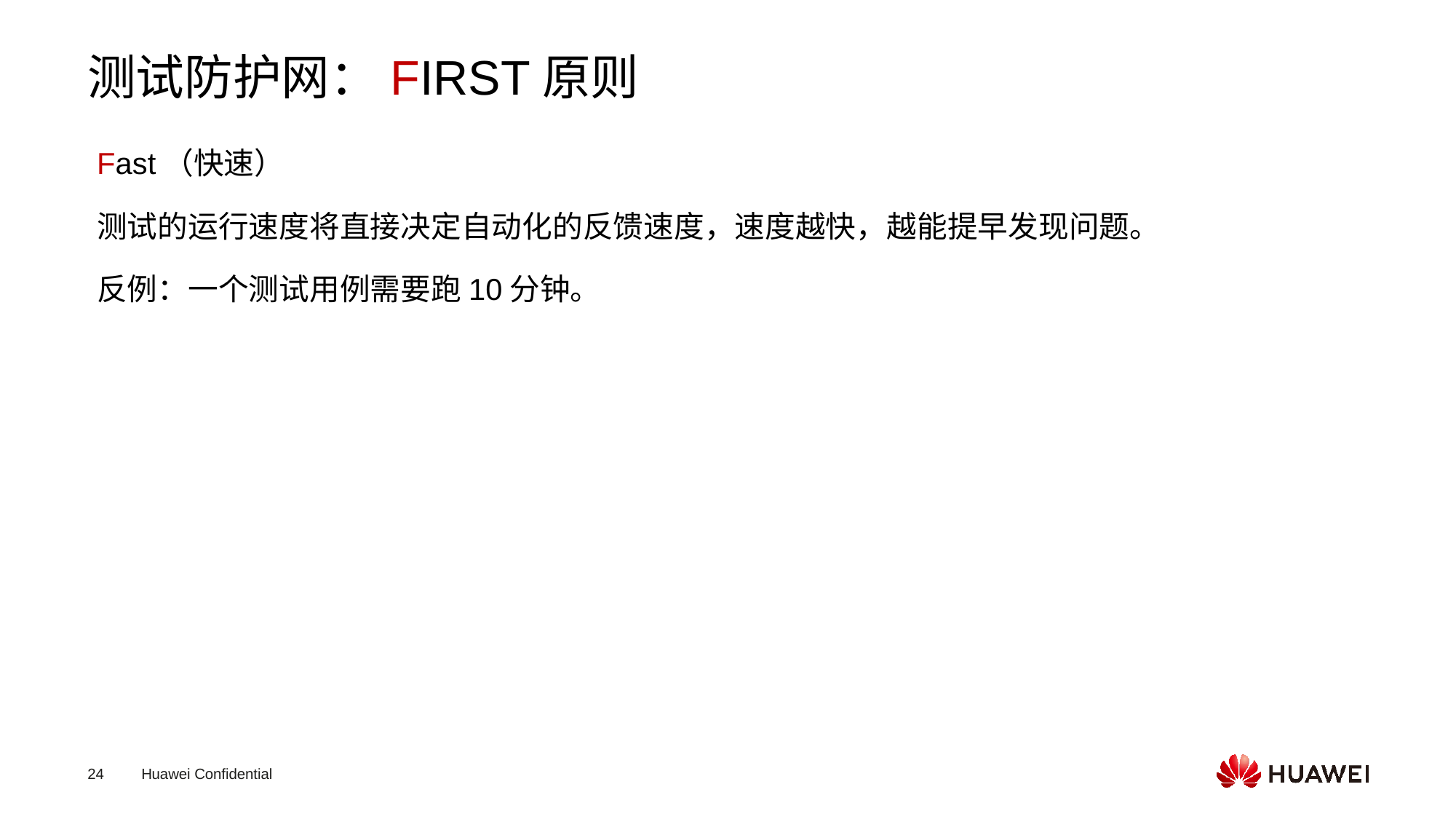

# 测试防护网：FIRST原则
Fast（快速）
测试的运行速度将直接决定自动化的反馈速度，速度越快，越能提早发现问题。
反例：一个测试用例需要跑10分钟。